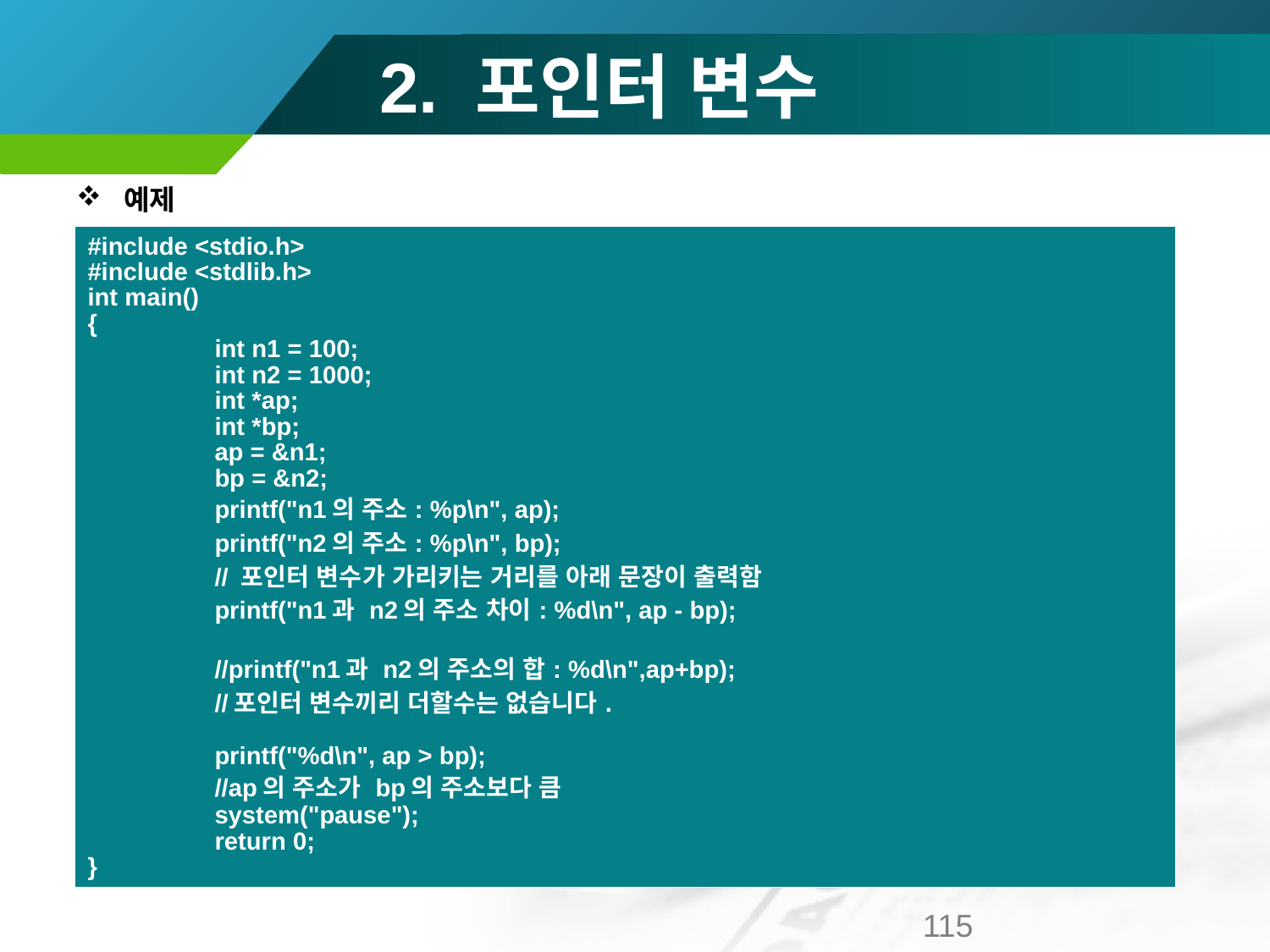

# 2. 포인터 변수
예제
| #include <stdio.h> #include <stdlib.h> int main() { int n1 = 100; int n2 = 1000; int \*ap; int \*bp; ap = &n1; bp = &n2; printf("n1의 주소: %p\n", ap); printf("n2의 주소: %p\n", bp); // 포인터 변수가 가리키는 거리를 아래 문장이 출력함 printf("n1과 n2의 주소 차이: %d\n", ap - bp); //printf("n1과 n2의 주소의 합: %d\n",ap+bp); //포인터 변수끼리 더할수는 없습니다. printf("%d\n", ap > bp); //ap의 주소가 bp의 주소보다 큼 system("pause"); return 0; } |
| --- |
115